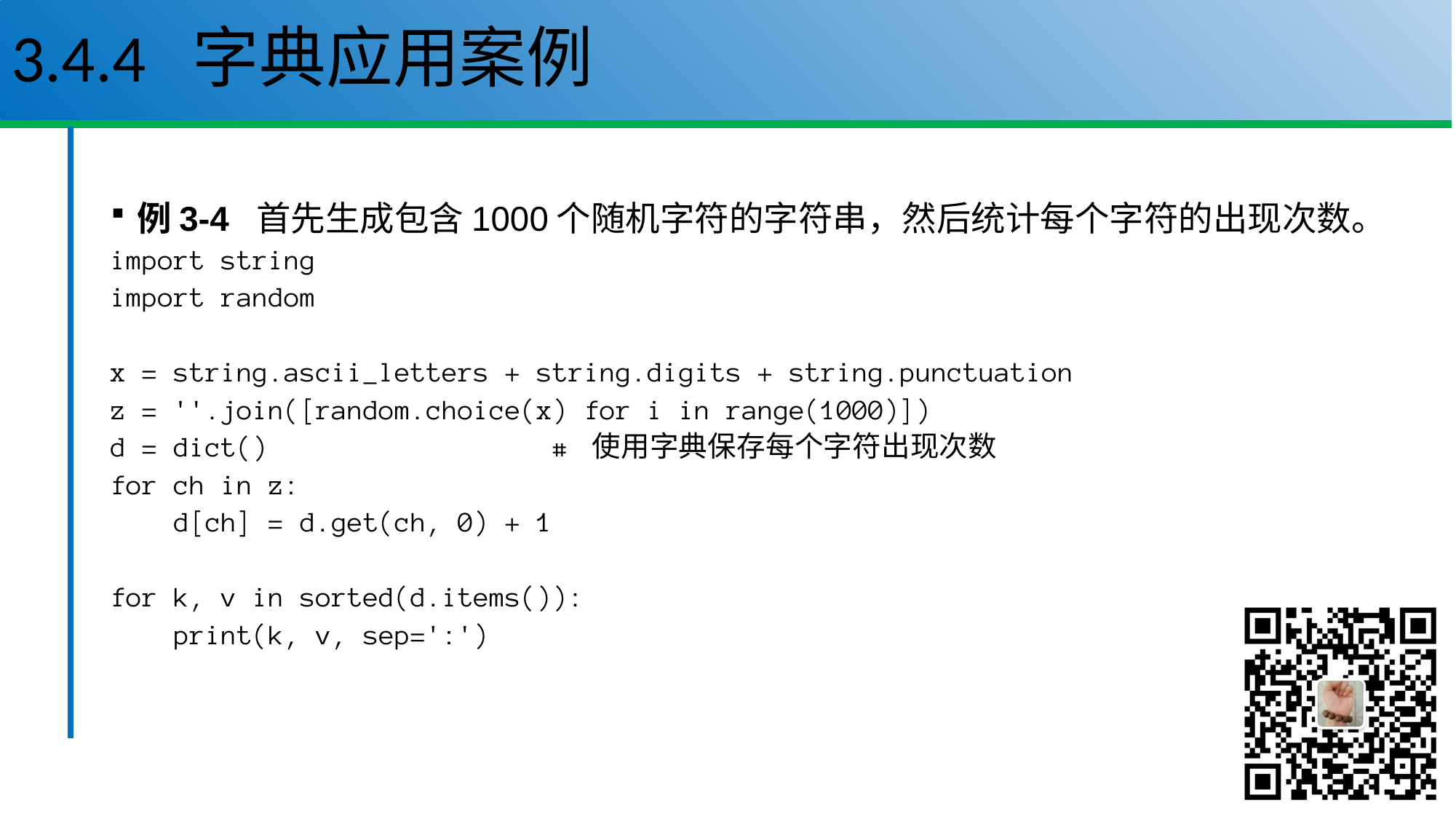

# 3.4.4  字典应用案例
例3-4  首先生成包含1000个随机字符的字符串，然后统计每个字符的出现次数。
import string
import random

x = string.ascii_letters + string.digits + string.punctuation
z = ''.join([random.choice(x) for i in range(1000)])
d = dict()                  # 使用字典保存每个字符出现次数
for ch in z:
    d[ch] = d.get(ch, 0) + 1

for k, v in sorted(d.items()):
    print(k, v, sep=':')
55